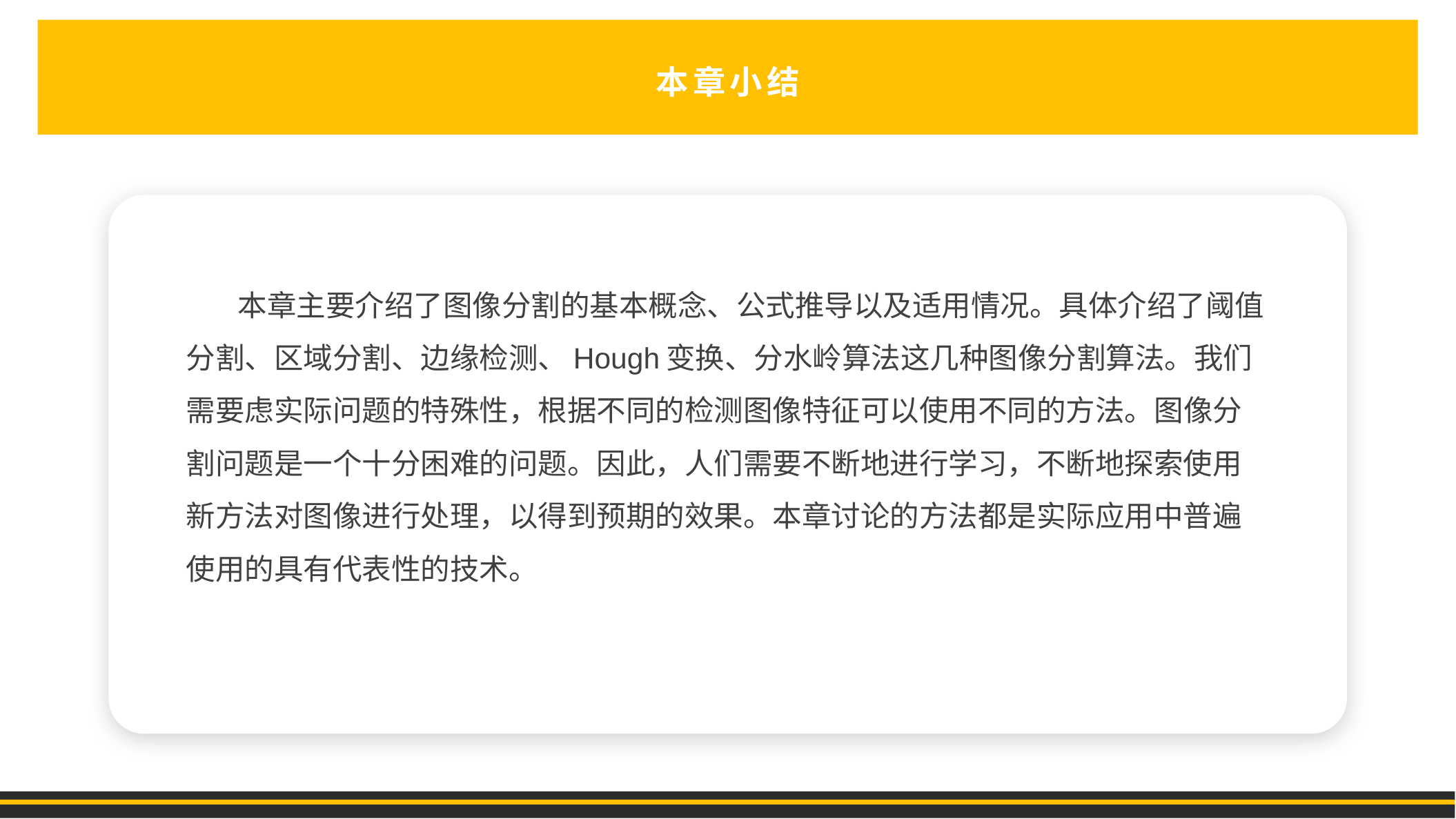

本章小结

       本章主要介绍了图像分割的基本概念、公式推导以及适用情况。具体介绍了阈值分割、区域分割、边缘检测、Hough变换、分水岭算法这几种图像分割算法。我们需要虑实际问题的特殊性，根据不同的检测图像特征可以使用不同的方法。图像分割问题是一个十分困难的问题。因此，人们需要不断地进行学习，不断地探索使用新方法对图像进行处理，以得到预期的效果。本章讨论的方法都是实际应用中普遍使用的具有代表性的技术。